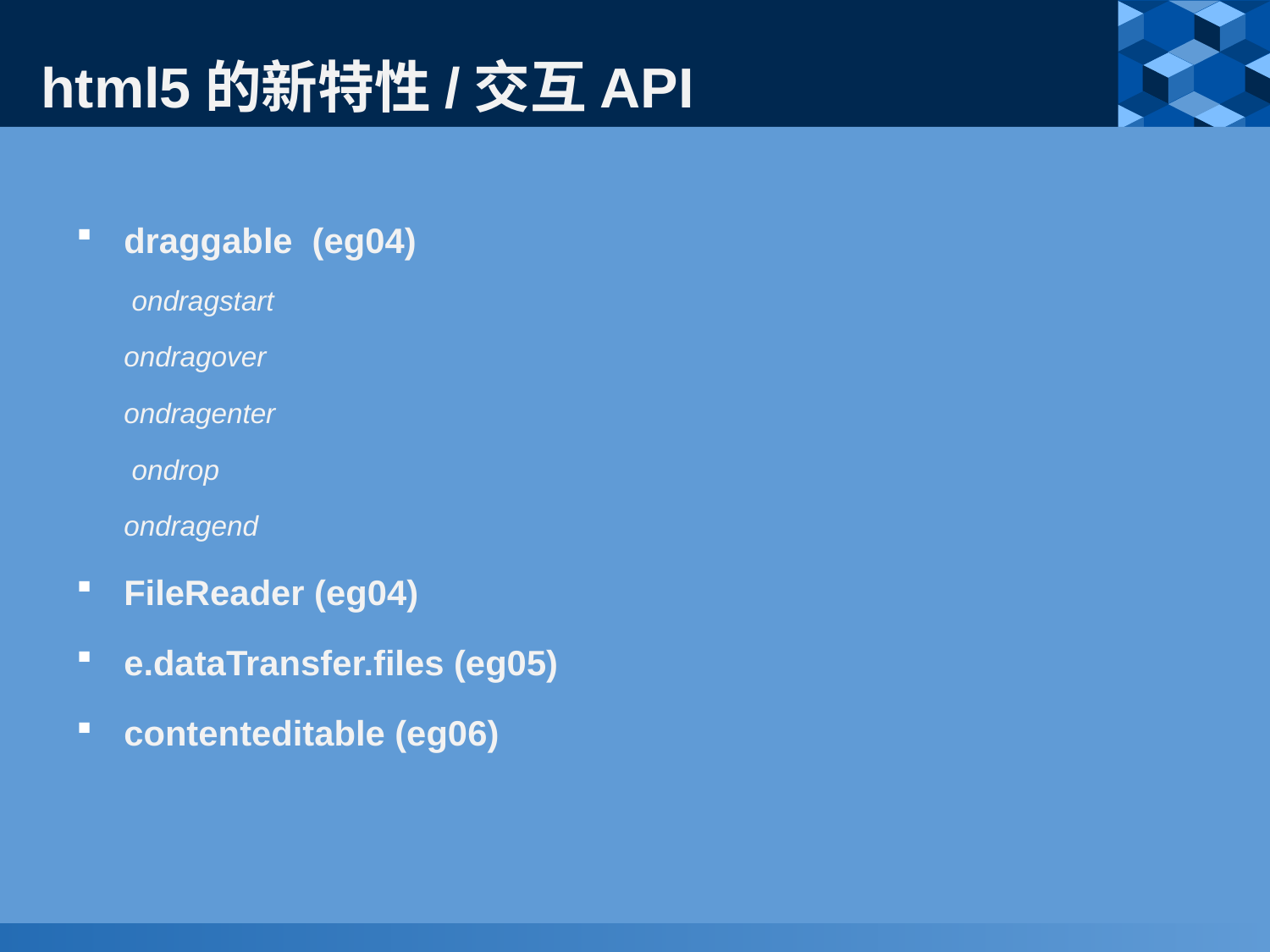

# html5的新特性/交互API
draggable  (eg04)
	 ondragstart
	ondragover
	ondragenter
	 ondrop
	ondragend
FileReader (eg04)
e.dataTransfer.files (eg05)
contenteditable (eg06)